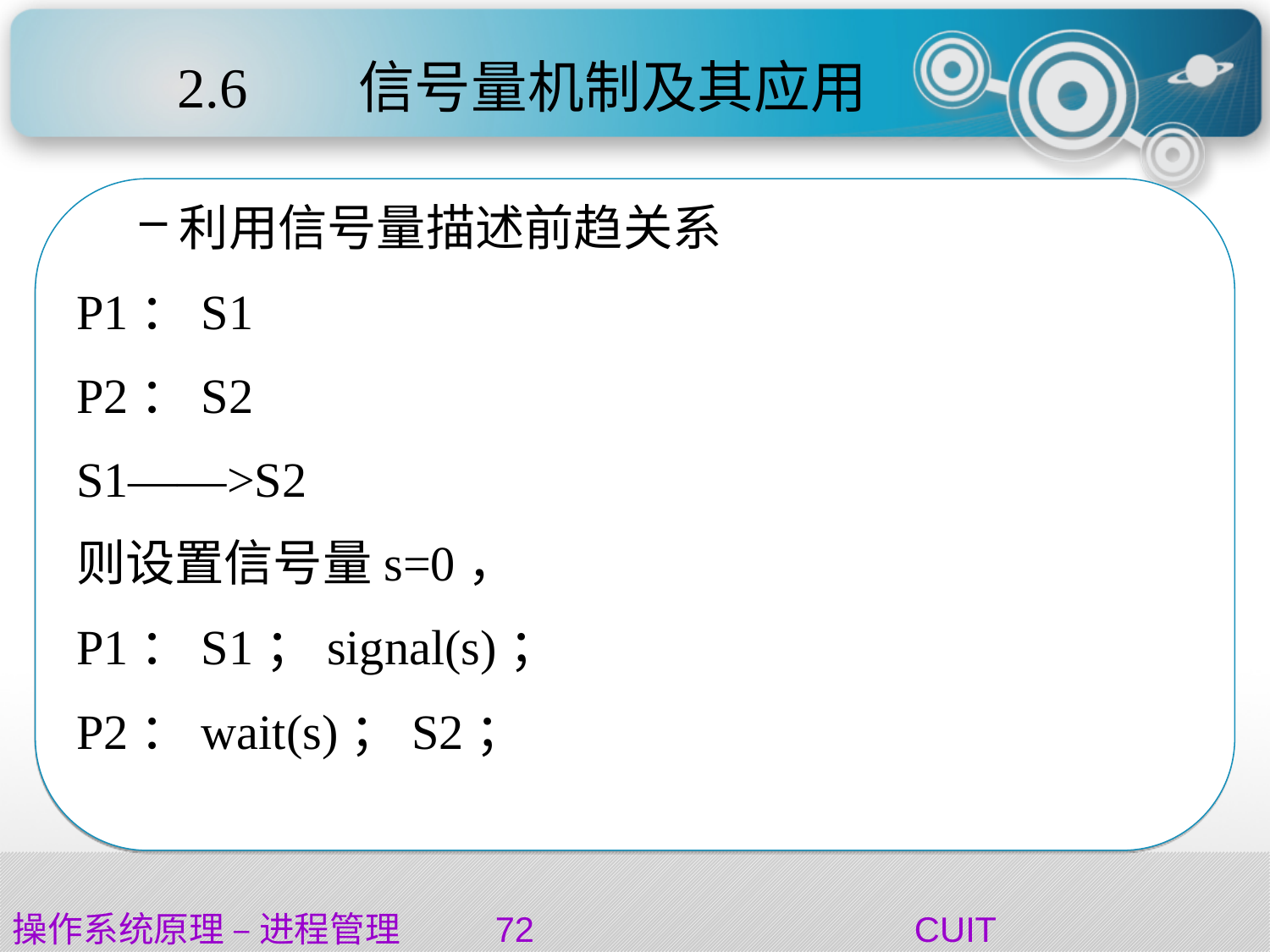

# 2.6	    信号量机制及其应用
利用信号量描述前趋关系
P1：S1
P2：S2
S1——>S2
则设置信号量s=0，
P1：S1；signal(s)；
P2：wait(s)；S2；